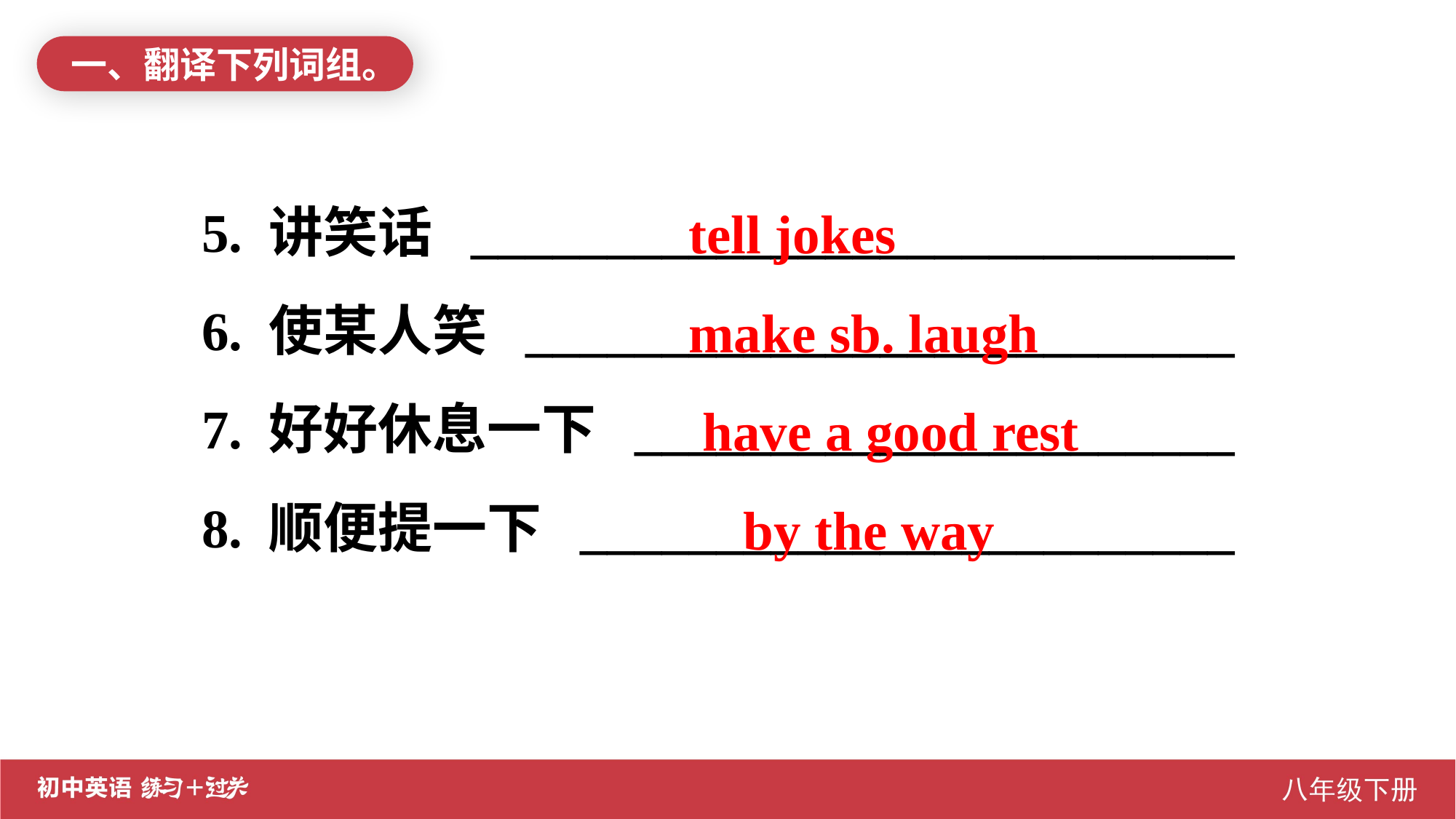

一、翻译下列词组。
5. 讲笑话  ____________________________
6. 使某人笑  __________________________
7. 好好休息一下  ______________________
8. 顺便提一下  ________________________
tell jokes
make sb. laugh
 have a good rest
    by the way